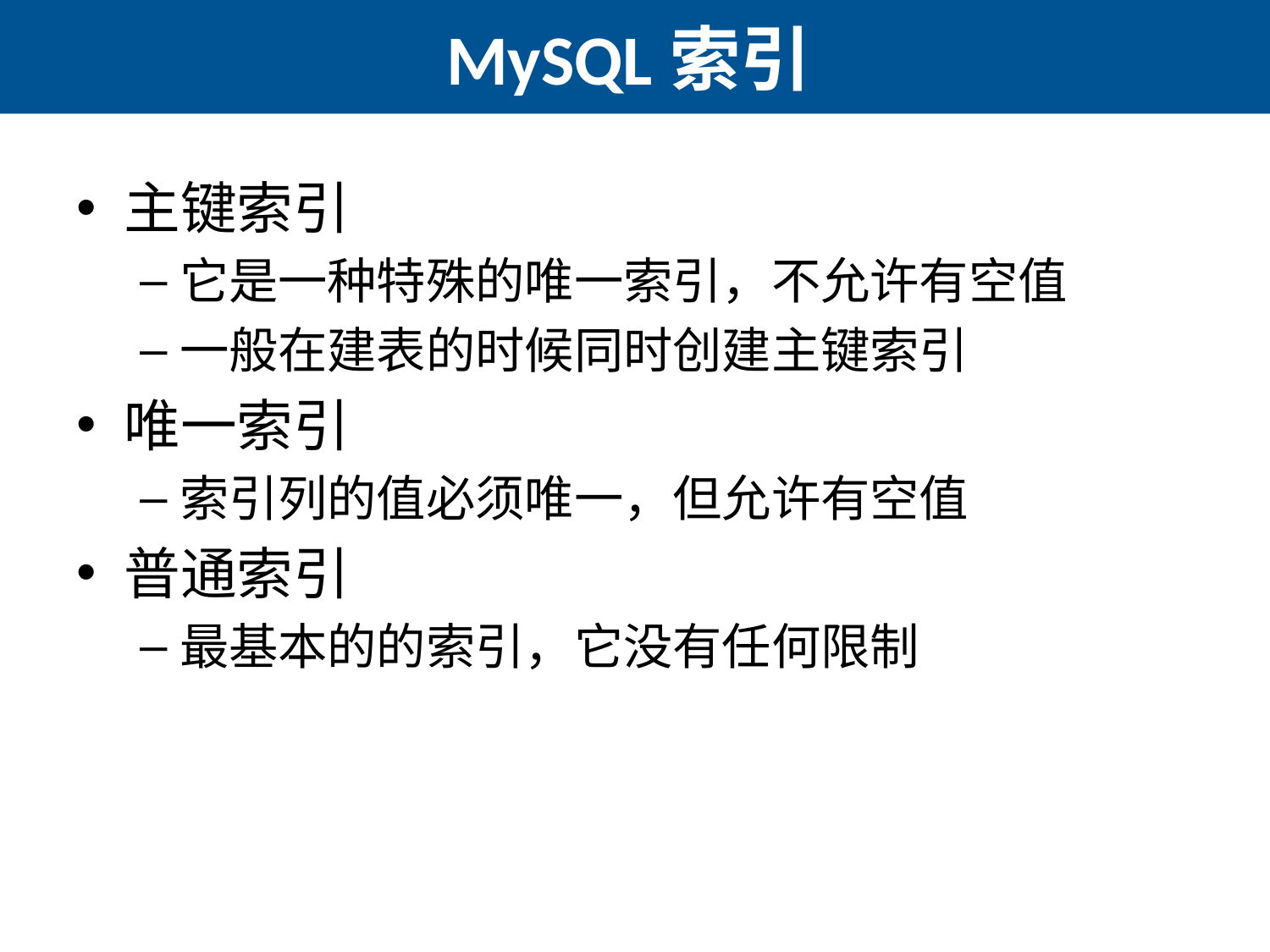

# MySQL索引
主键索引
它是一种特殊的唯一索引，不允许有空值
一般在建表的时候同时创建主键索引
唯一索引
索引列的值必须唯一，但允许有空值
普通索引
最基本的的索引，它没有任何限制